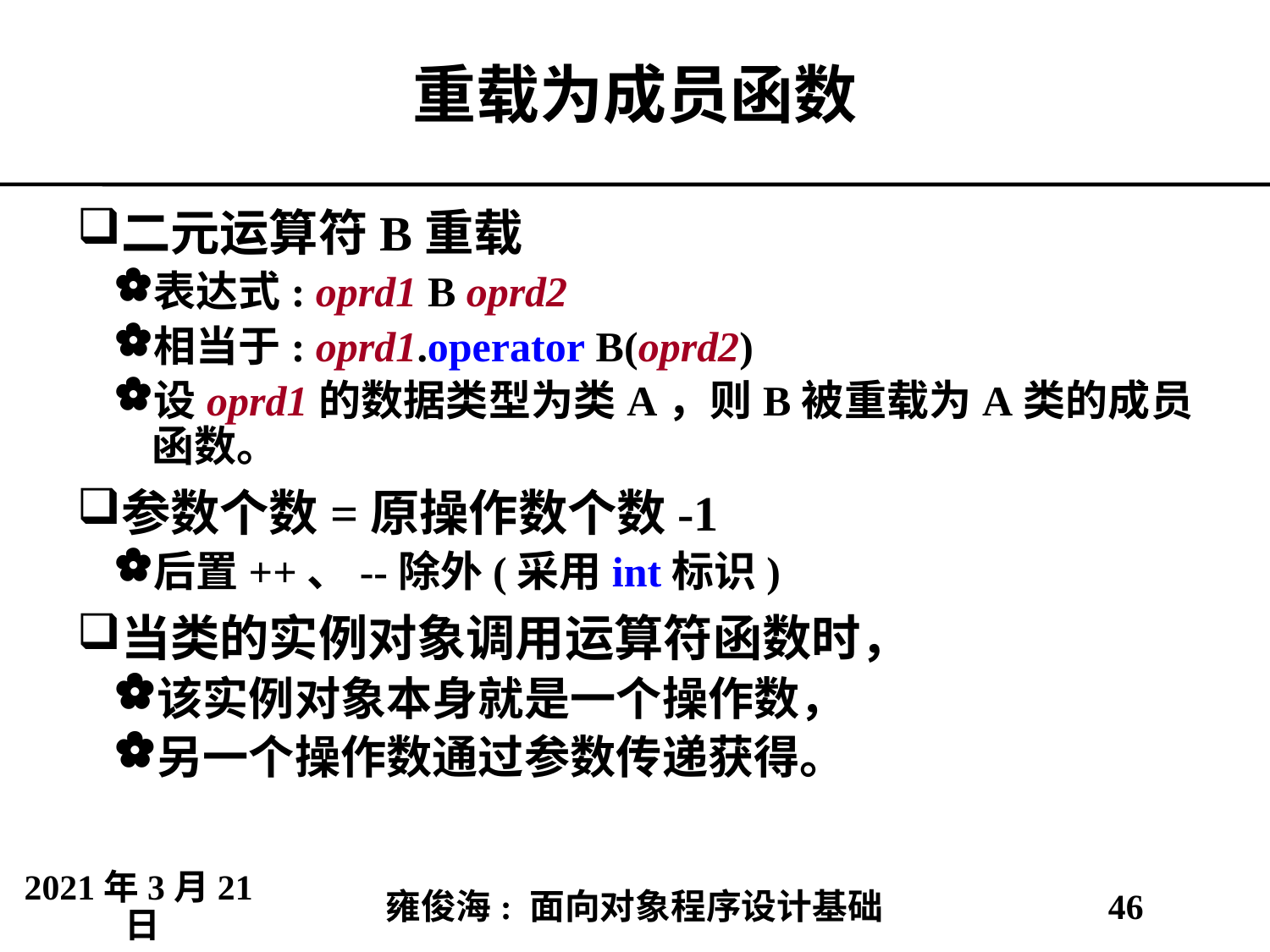

# 重载为成员函数

二元运算符B重载
表达式: oprd1 B oprd2
相当于: oprd1.operator B(oprd2)
设oprd1的数据类型为类A，则B被重载为A类的成员函数。
参数个数=原操作数个数-1
后置++、--除外(采用int标识)
当类的实例对象调用运算符函数时，
该实例对象本身就是一个操作数，
另一个操作数通过参数传递获得。
2021年3月21日
雍俊海: 面向对象程序设计基础
46